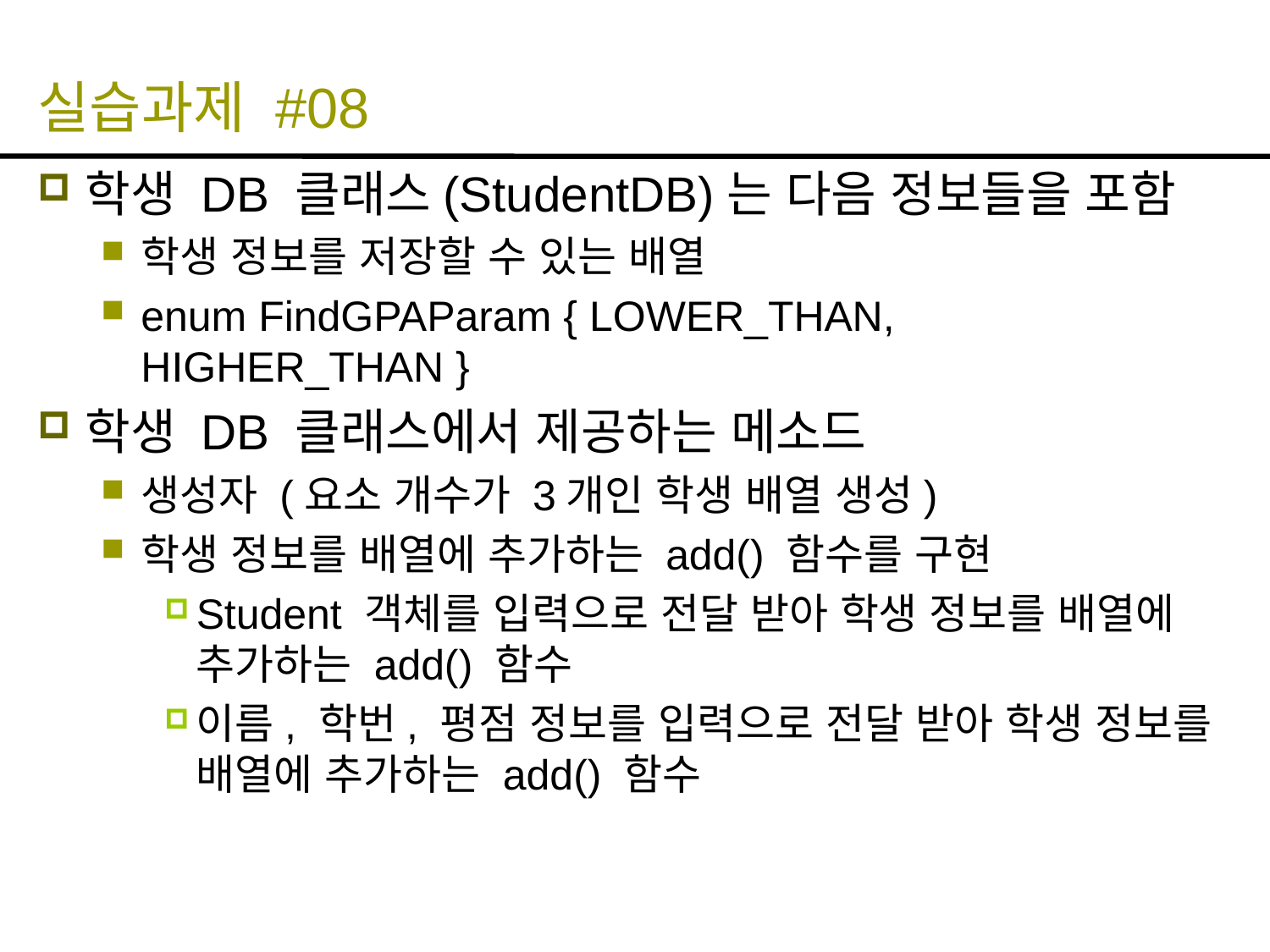

# 실습과제 #08
학생 DB 클래스(StudentDB)는 다음 정보들을 포함
학생 정보를 저장할 수 있는 배열
enum FindGPAParam { LOWER_THAN, HIGHER_THAN }
학생 DB 클래스에서 제공하는 메소드
생성자 (요소 개수가 3개인 학생 배열 생성)
학생 정보를 배열에 추가하는 add() 함수를 구현
Student 객체를 입력으로 전달 받아 학생 정보를 배열에 추가하는 add() 함수
이름, 학번, 평점 정보를 입력으로 전달 받아 학생 정보를 배열에 추가하는 add() 함수